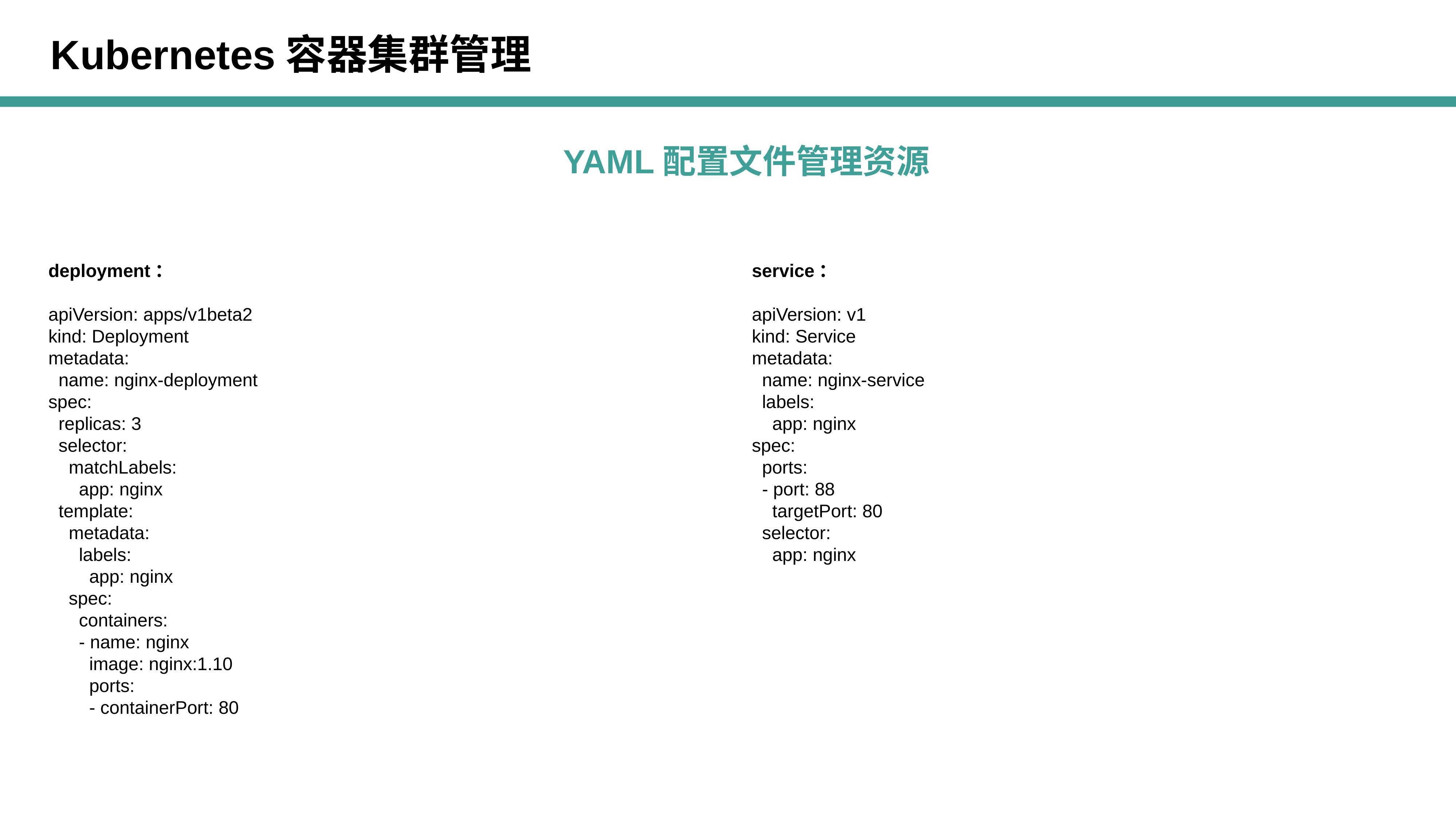

Kubernetes容器集群管理

YAML配置文件管理资源
deployment：

apiVersion: apps/v1beta2
kind: Deployment
metadata:
  name: nginx-deployment
spec:
  replicas: 3
  selector:
    matchLabels:
      app: nginx
  template:
    metadata:
      labels:
        app: nginx
    spec:
      containers:
      - name: nginx
        image: nginx:1.10
        ports:
        - containerPort: 80
service：

apiVersion: v1
kind: Service
metadata:
  name: nginx-service
  labels:
    app: nginx
spec:
  ports:
  - port: 88
    targetPort: 80
  selector:
    app: nginx